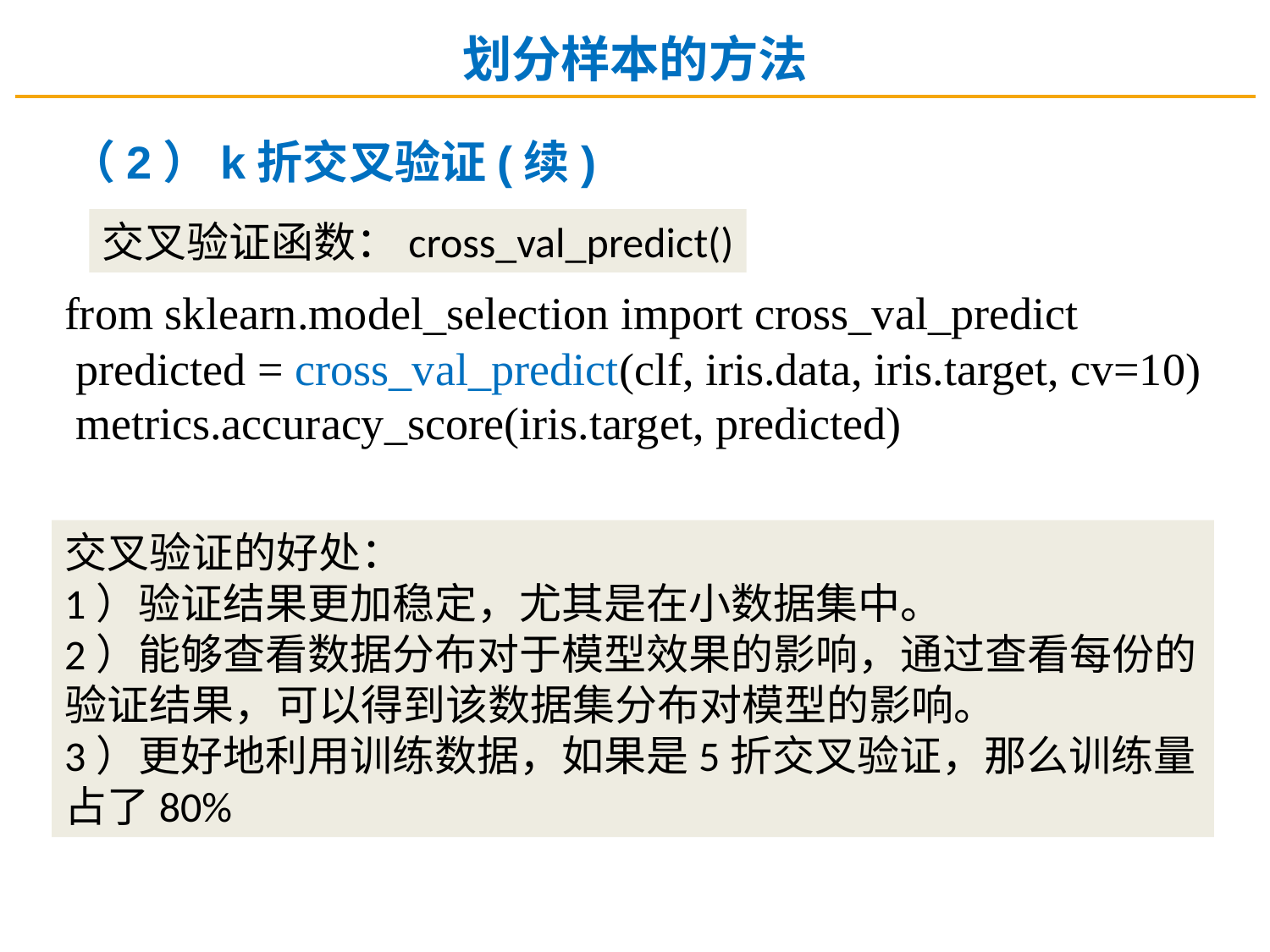

划分样本的方法
（2）k折交叉验证(续)
交叉验证函数：cross_val_predict()
from sklearn.model_selection import cross_val_predict
 predicted = cross_val_predict(clf, iris.data, iris.target, cv=10)
 metrics.accuracy_score(iris.target, predicted)
交叉验证的好处：
1）验证结果更加稳定，尤其是在小数据集中。
2）能够查看数据分布对于模型效果的影响，通过查看每份的验证结果，可以得到该数据集分布对模型的影响。
3）更好地利用训练数据，如果是5折交叉验证，那么训练量占了80%
train_test_split()函数返回4个值（实际是一个元组）